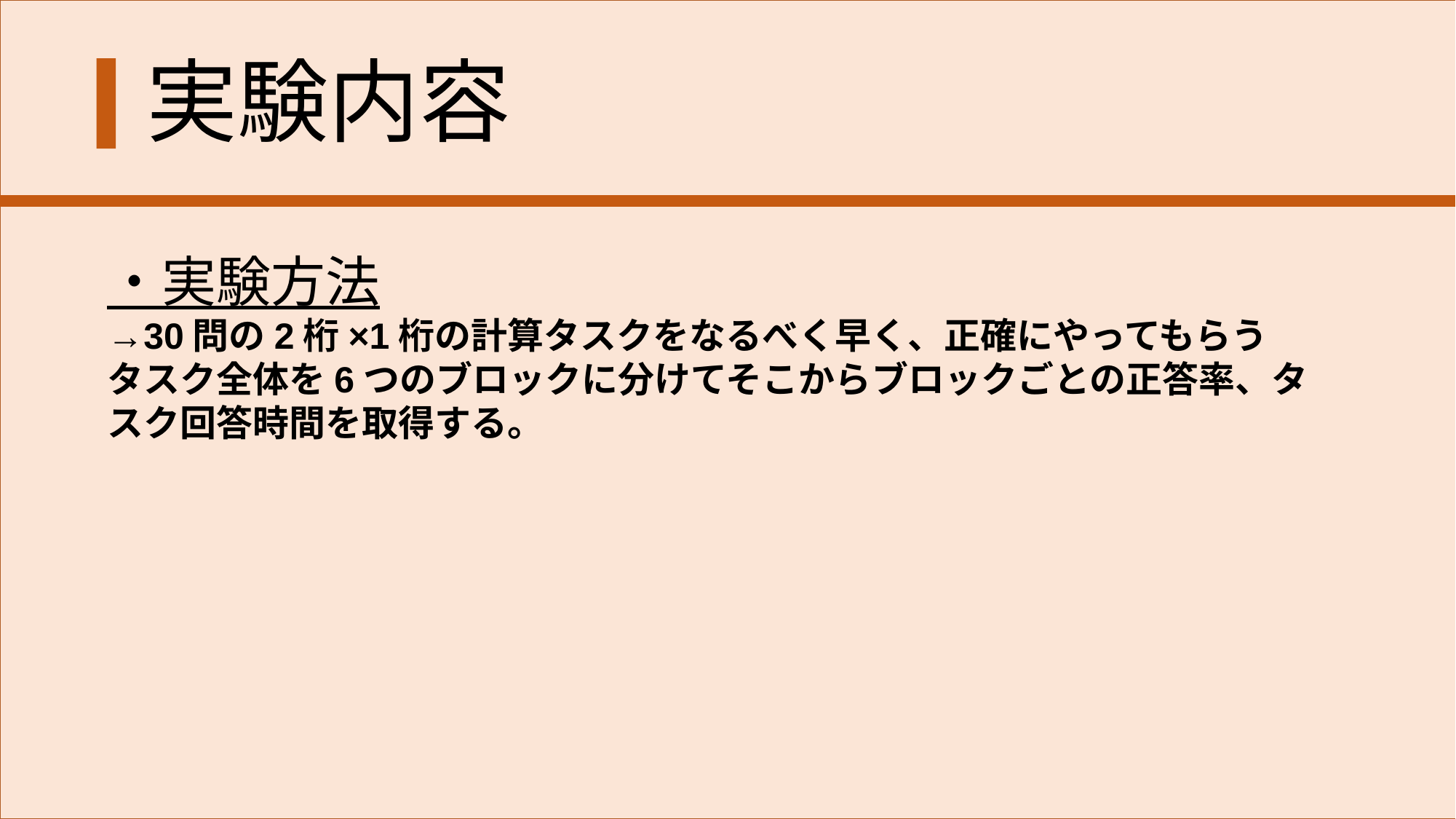

実験内容

・実験方法
→30問の2桁×1桁の計算タスクをなるべく早く、正確にやってもらう
タスク全体を6つのブロックに分けてそこからブロックごとの正答率、タスク回答時間を取得する。